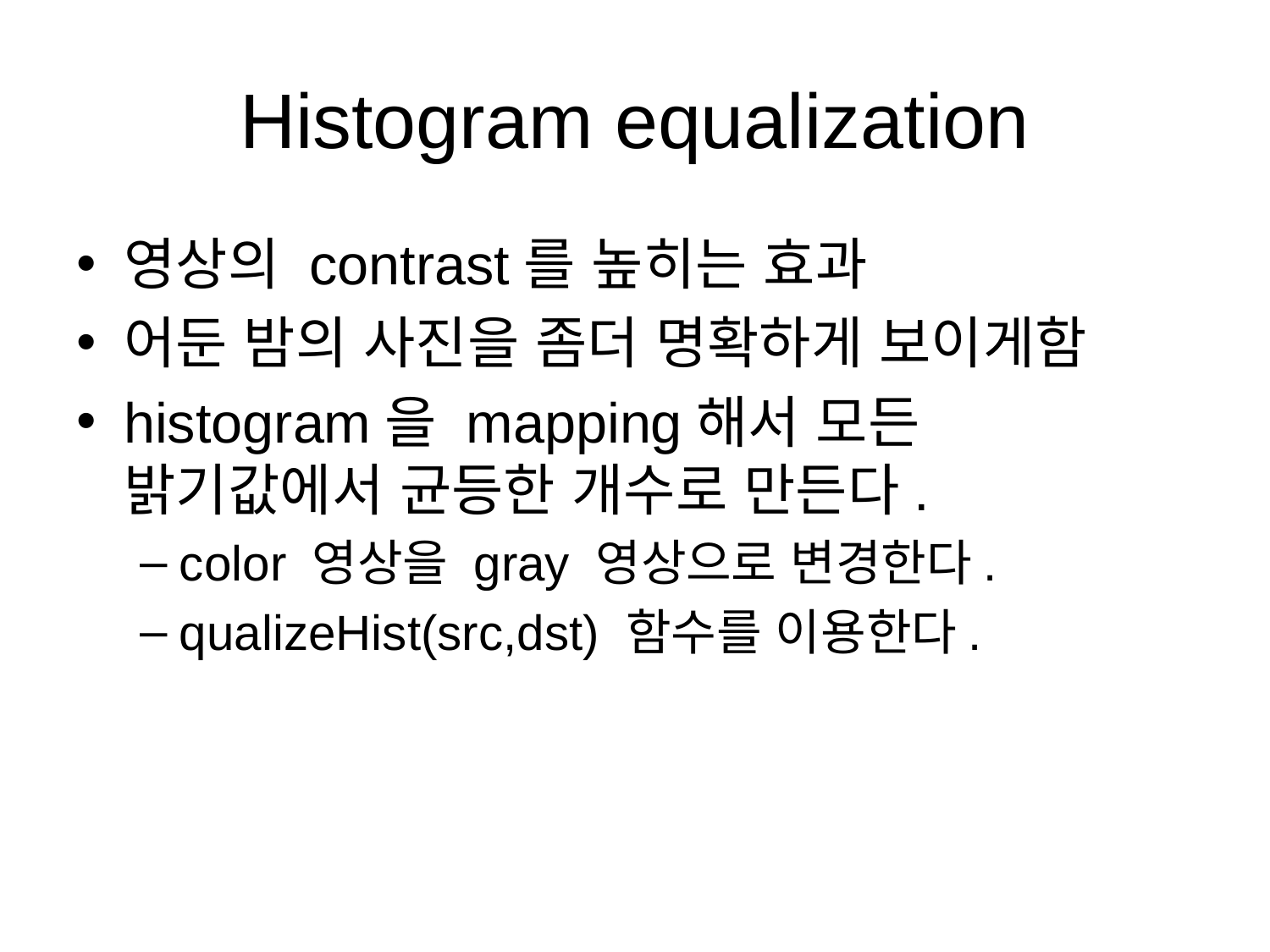

# Histogram equalization
영상의 contrast를 높히는 효과
어둔 밤의 사진을 좀더 명확하게 보이게함
histogram을 mapping해서 모든 밝기값에서 균등한 개수로 만든다.
color 영상을 gray 영상으로 변경한다.
qualizeHist(src,dst) 함수를 이용한다.